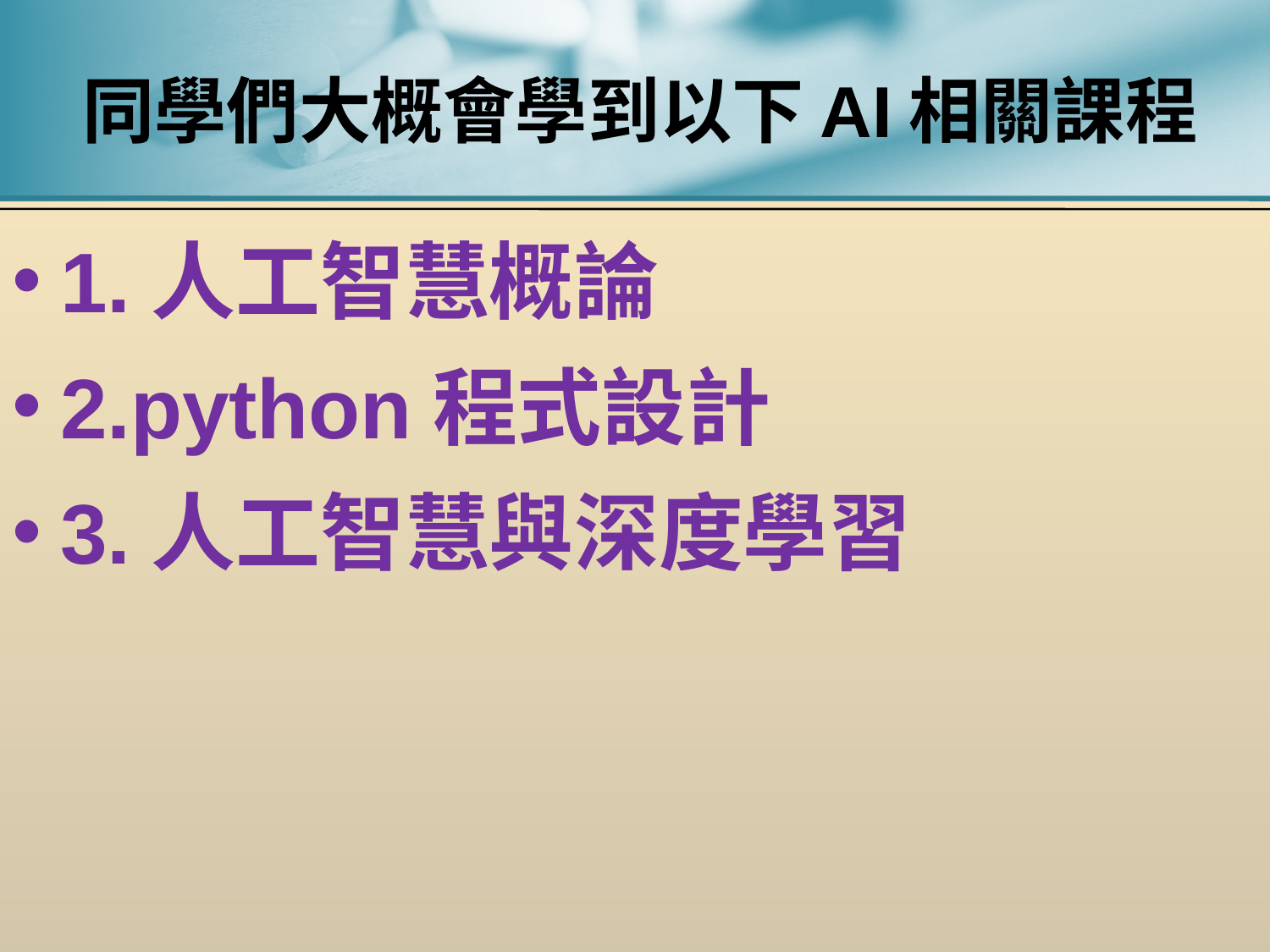

# 同學們大概會學到以下AI相關課程
1.人工智慧概論
2.python程式設計
3.人工智慧與深度學習